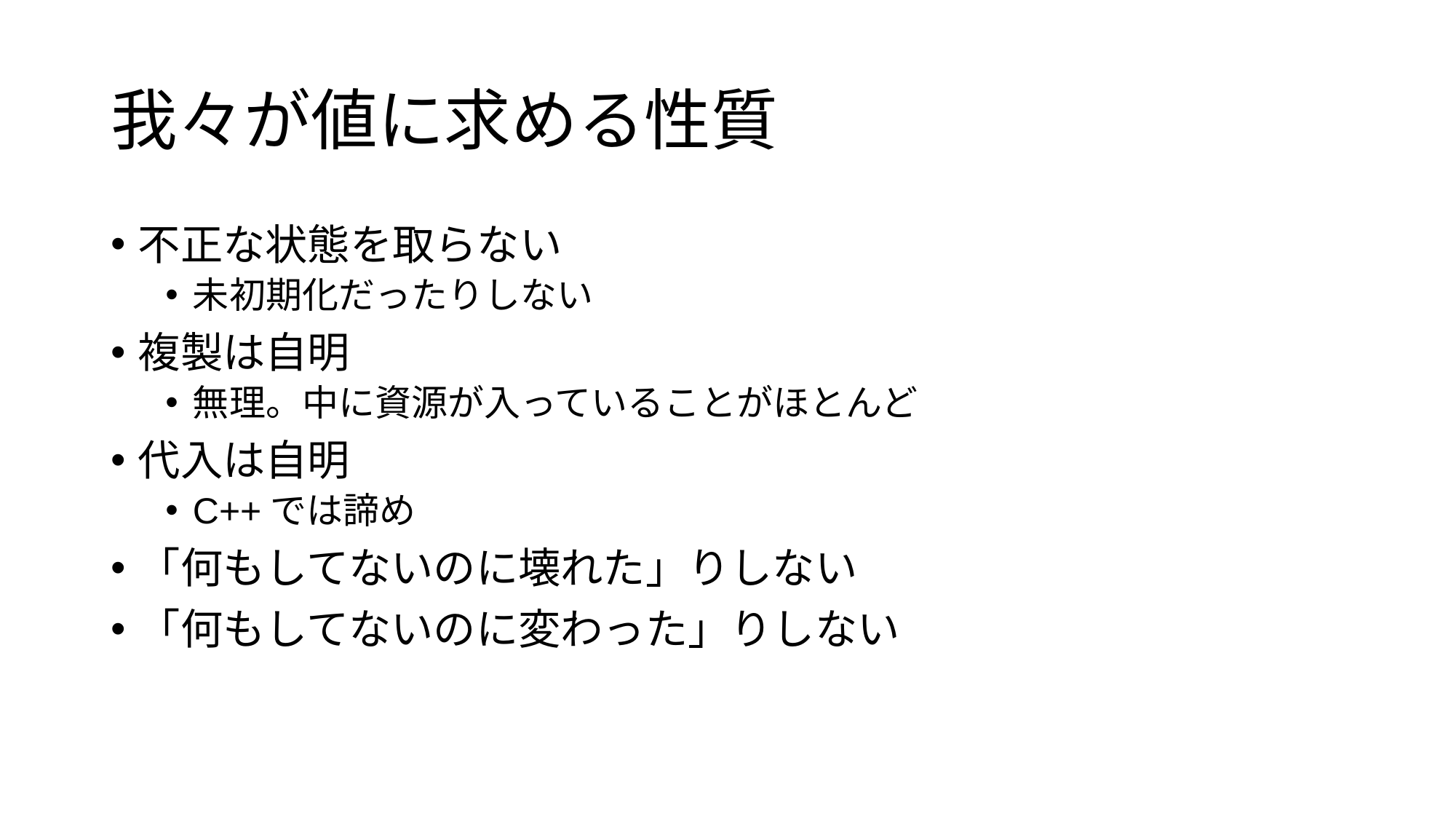

# 我々が値に求める性質
不正な状態を取らない
未初期化だったりしない
複製は自明
無理。中に資源が入っていることがほとんど
代入は自明
C++では諦め
「何もしてないのに壊れた」りしない
「何もしてないのに変わった」りしない